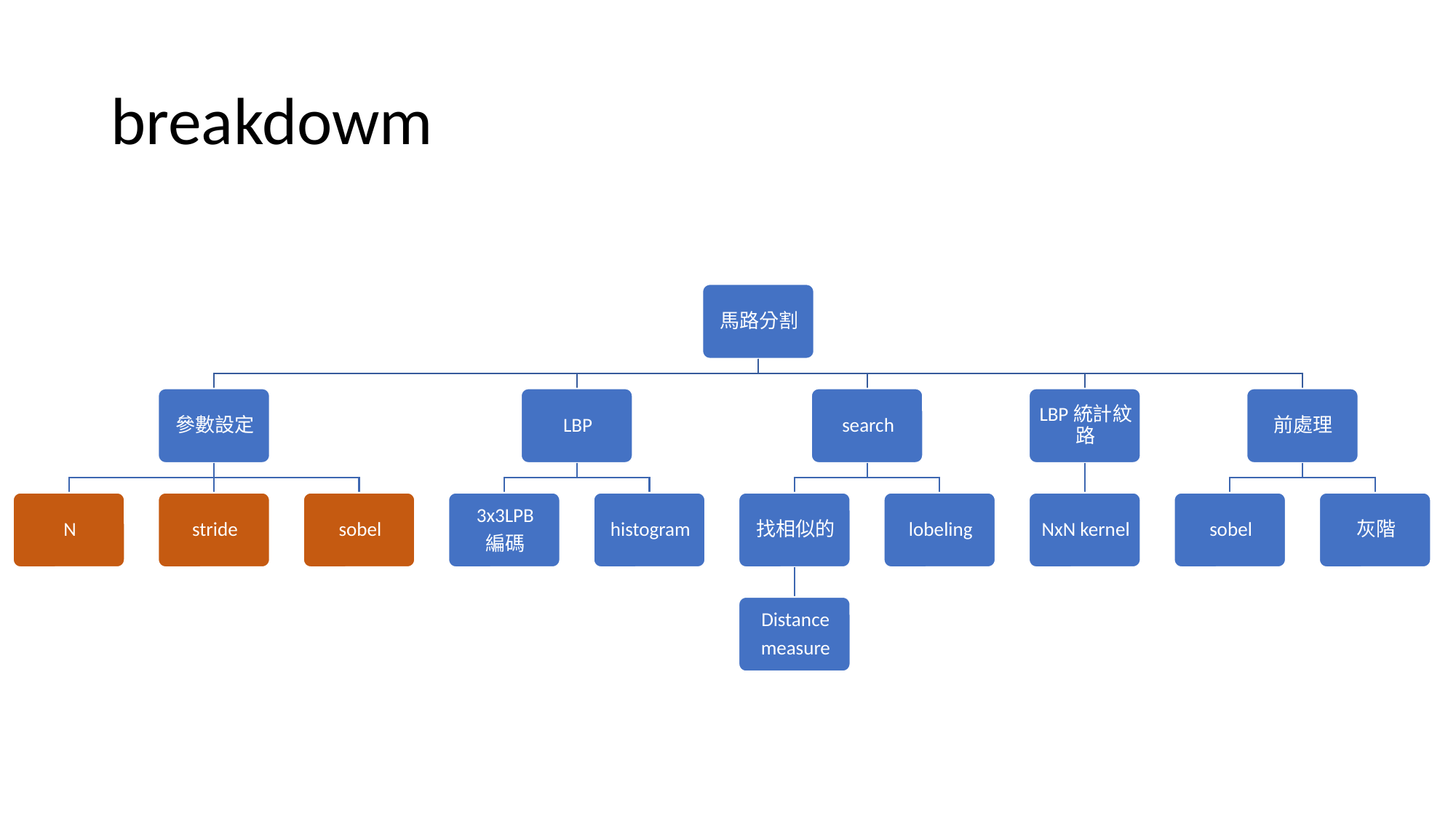

# breakdowm
馬路分割
前處理
灰階
sobel
LBP統計紋路
NxN kernel
search
lobeling
找相似的
Distance
measure
LBP
histogram
3x3LPB
編碼
參數設定
sobel
stride
N